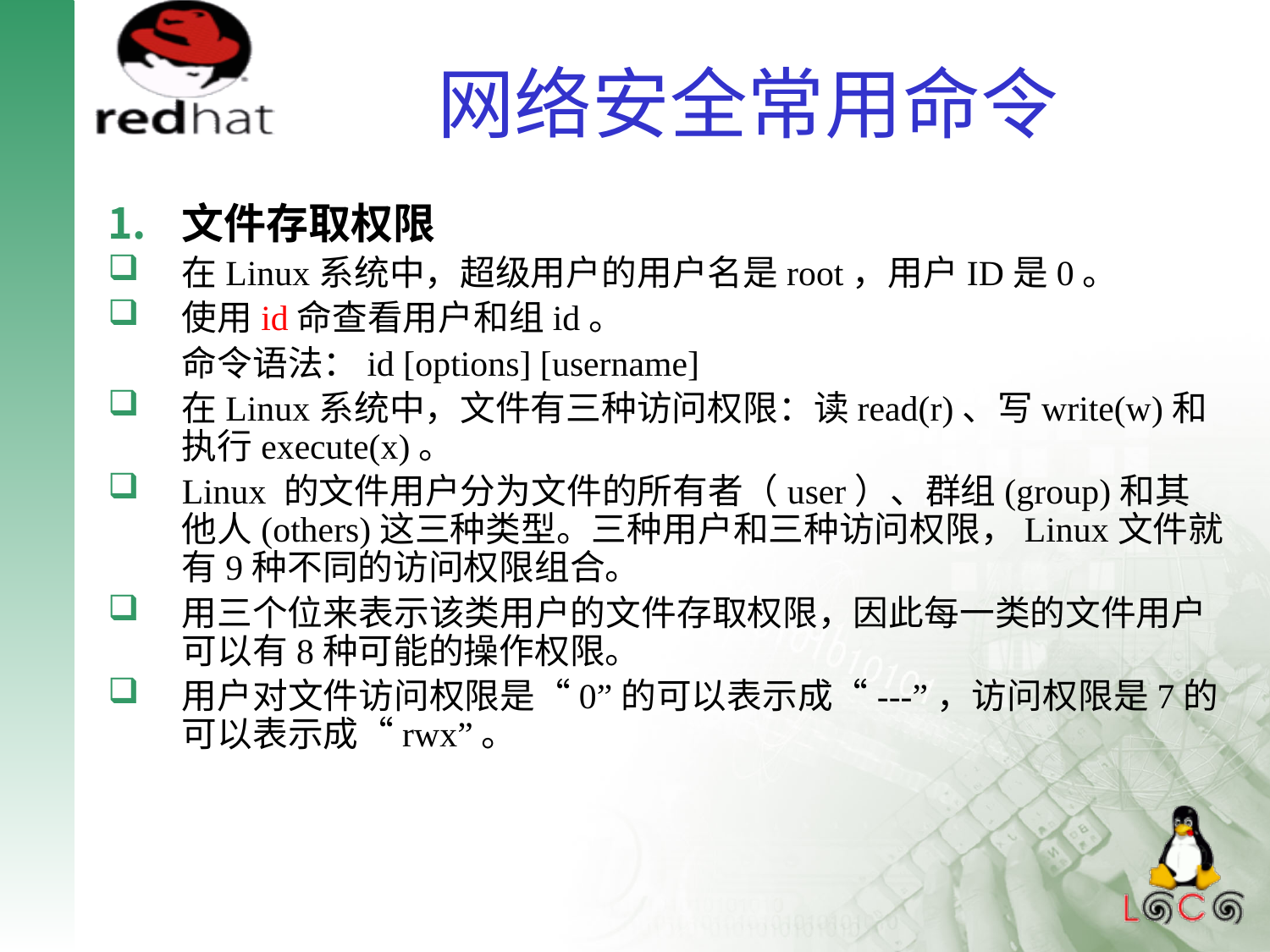

# 网络安全常用命令
文件存取权限
在Linux系统中，超级用户的用户名是root，用户ID是0。
使用id命查看用户和组id。
	命令语法：id [options] [username]
在Linux系统中，文件有三种访问权限：读read(r)、写write(w)和执行execute(x)。
Linux 的文件用户分为文件的所有者（user）、群组(group)和其他人(others)这三种类型。三种用户和三种访问权限，Linux文件就有9种不同的访问权限组合。
用三个位来表示该类用户的文件存取权限，因此每一类的文件用户可以有8种可能的操作权限。
用户对文件访问权限是“0”的可以表示成“---”，访问权限是7的可以表示成“rwx”。